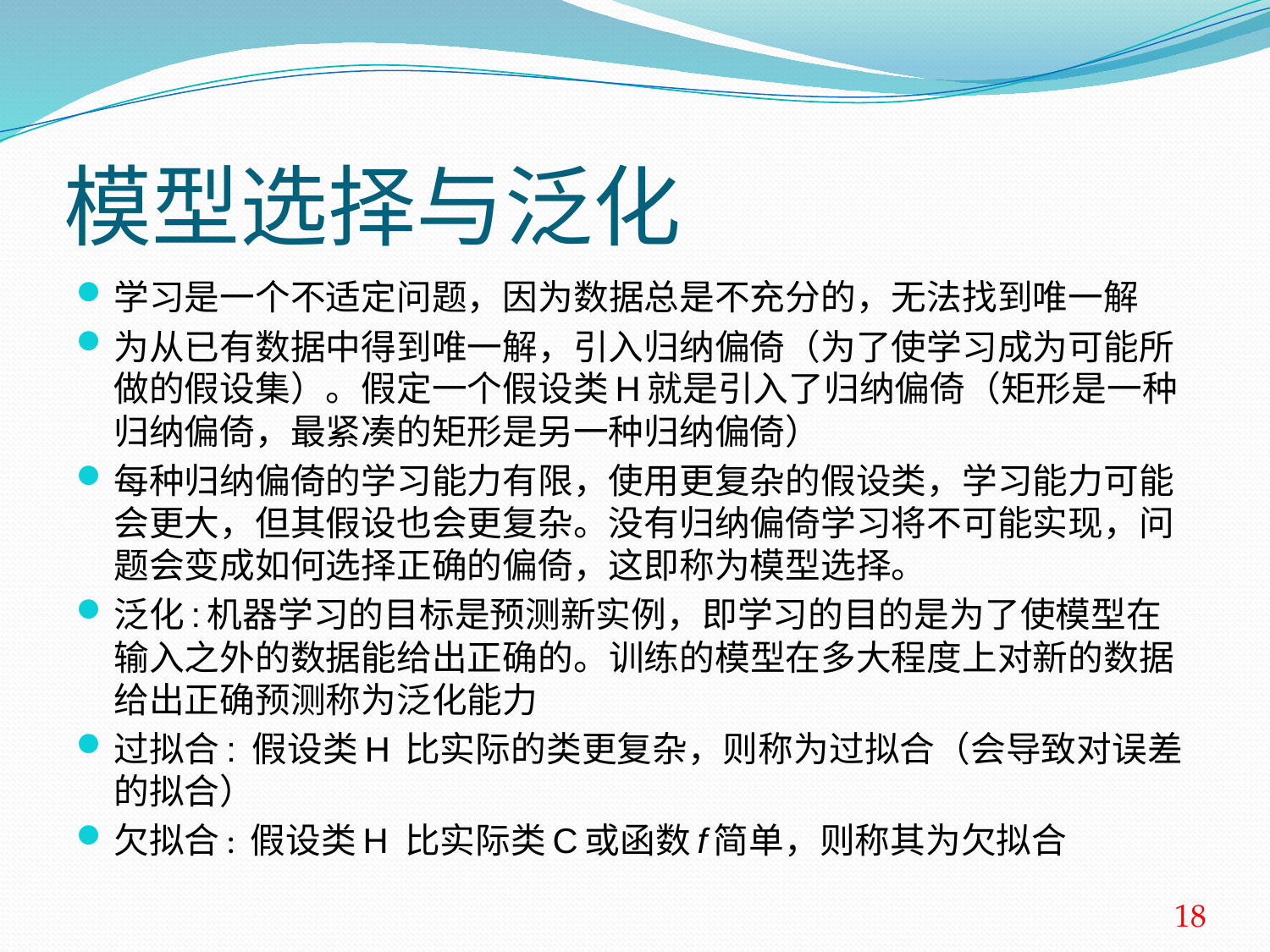

# 模型选择与泛化
学习是一个不适定问题，因为数据总是不充分的，无法找到唯一解
为从已有数据中得到唯一解，引入归纳偏倚（为了使学习成为可能所做的假设集）。假定一个假设类H就是引入了归纳偏倚（矩形是一种归纳偏倚，最紧凑的矩形是另一种归纳偏倚）
每种归纳偏倚的学习能力有限，使用更复杂的假设类，学习能力可能会更大，但其假设也会更复杂。没有归纳偏倚学习将不可能实现，问题会变成如何选择正确的偏倚，这即称为模型选择。
泛化:机器学习的目标是预测新实例，即学习的目的是为了使模型在输入之外的数据能给出正确的。训练的模型在多大程度上对新的数据给出正确预测称为泛化能力
过拟合: 假设类H 比实际的类更复杂，则称为过拟合（会导致对误差的拟合）
欠拟合: 假设类H 比实际类C或函数f简单，则称其为欠拟合
18